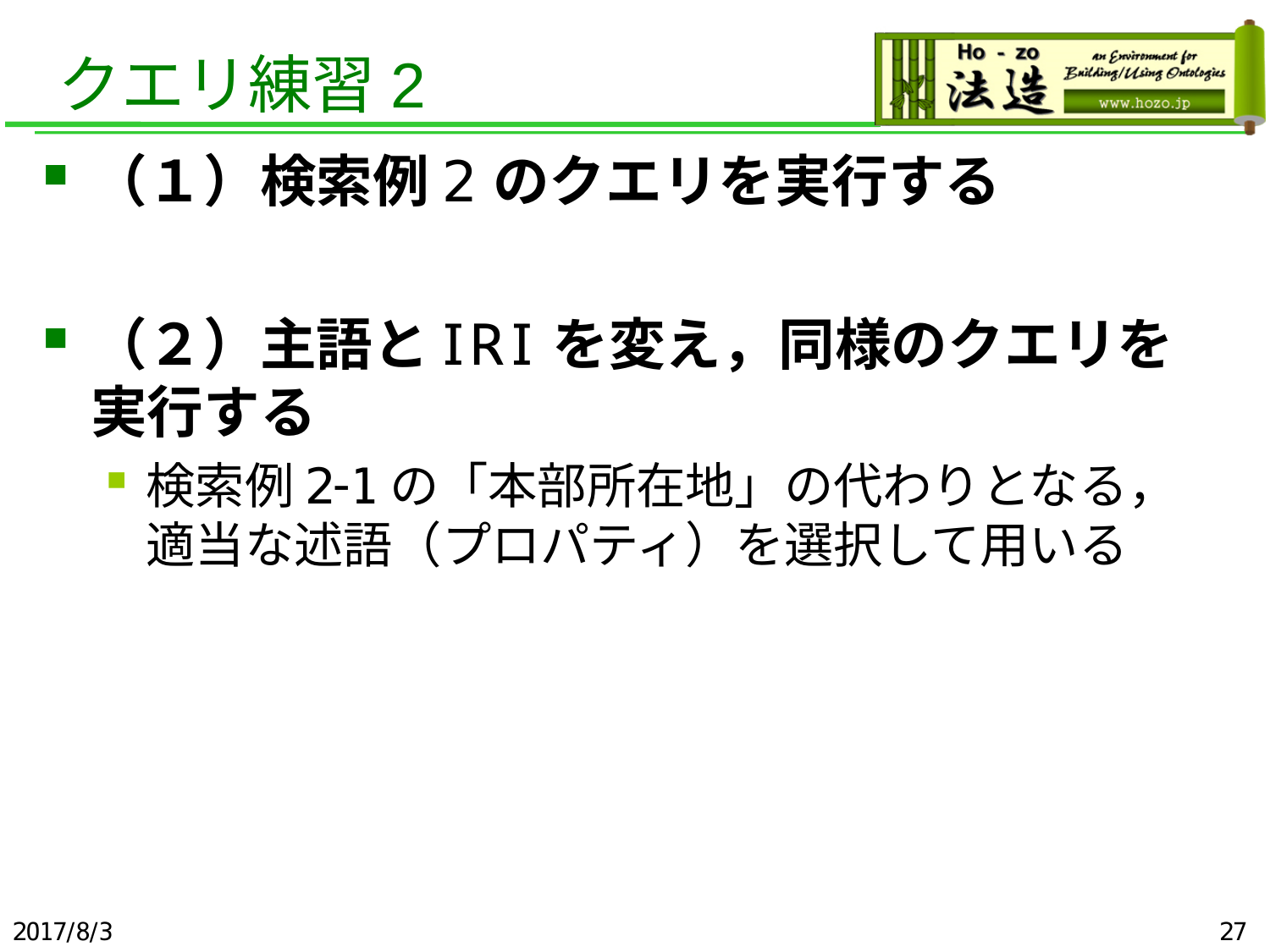

# クエリ練習2
（１）検索例2のクエリを実行する

（２）主語とIRIを変え，同様のクエリを実行する
検索例2-1の「本部所在地」の代わりとなる，適当な述語（プロパティ）を選択して用いる

2017/8/3
27